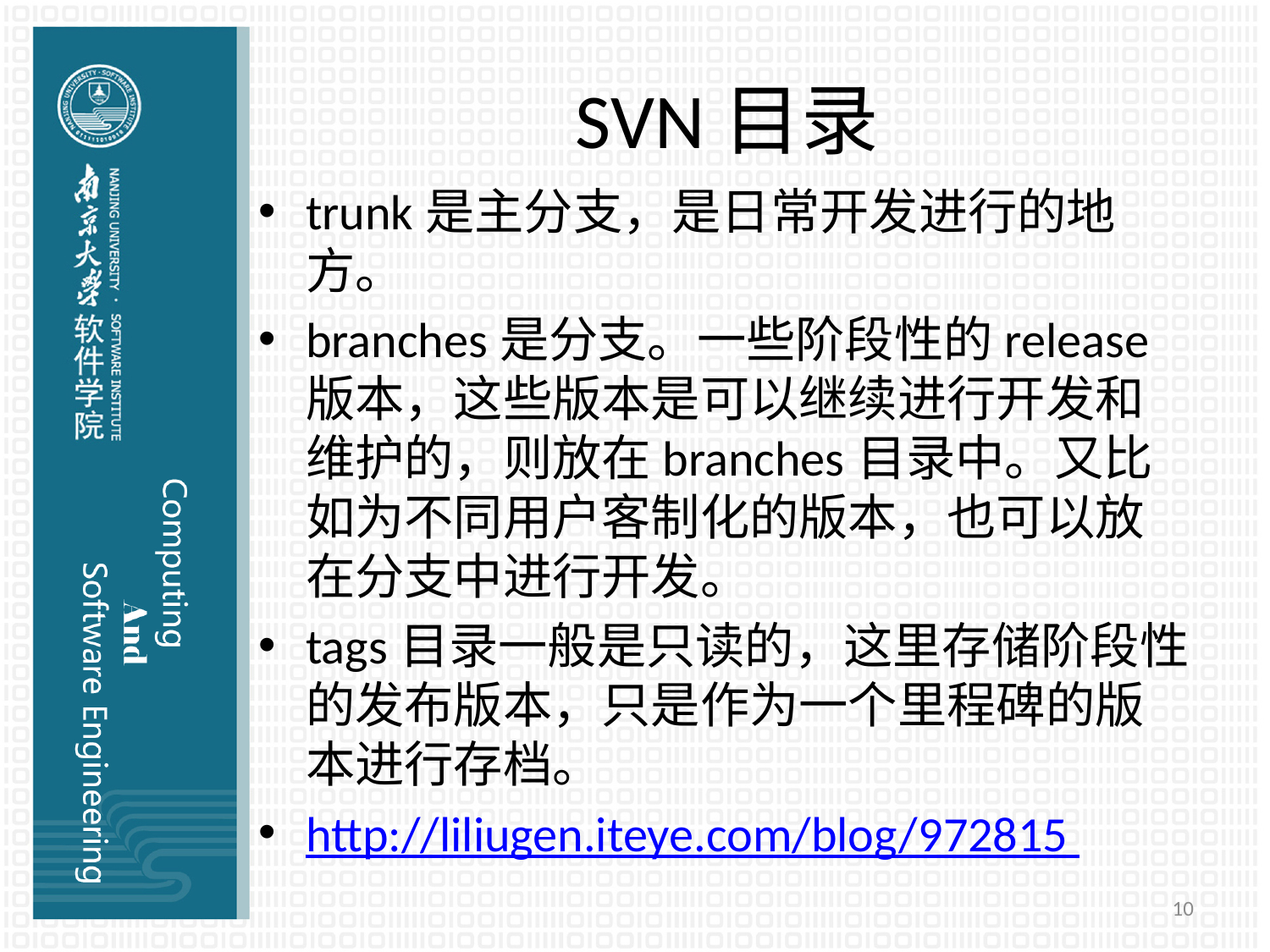

# SVN目录
trunk是主分支，是日常开发进行的地方。
branches是分支。一些阶段性的release版本，这些版本是可以继续进行开发和维护的，则放在branches目录中。又比如为不同用户客制化的版本，也可以放在分支中进行开发。
tags目录一般是只读的，这里存储阶段性的发布版本，只是作为一个里程碑的版本进行存档。
http://liliugen.iteye.com/blog/972815
10